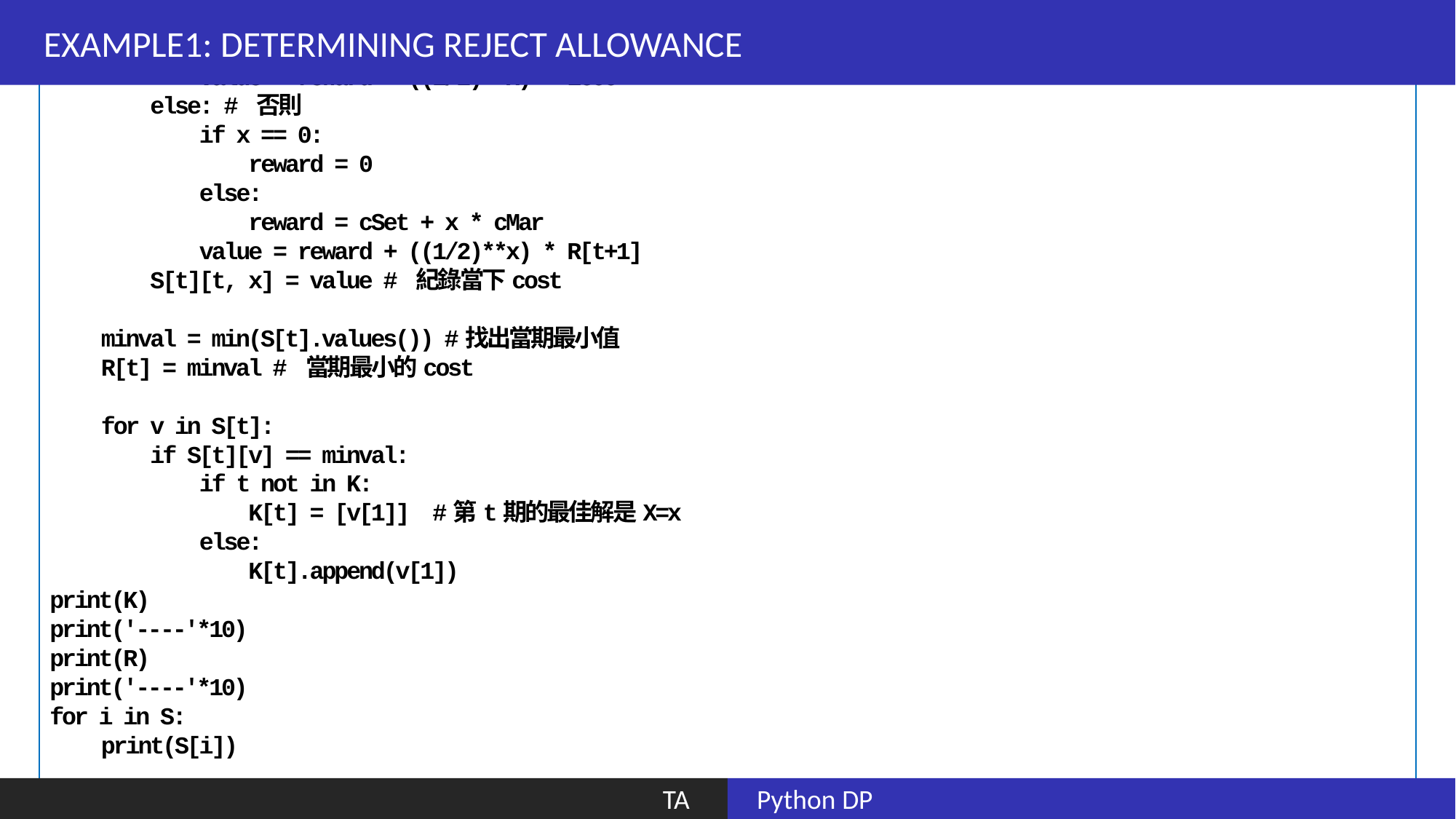

cSet = 300
cMar = 100
cPen = 1600
R = {}  #裝各期的recursive
S = {} #裝各期各x下的value
K = {} #裝各期最佳key值
X = 6 # 商品最大數量
T = 3 #總期數
for t in range(T, 0, -1): # 建立字典中的字典，每個小字典裝當期值
    S[t] = {}
for t in range(T, 0, -1): # 執行backward induction
    for x in range(0 , X+1): # 所有的生產量都嘗試看看
        if t == T: # 如果現在是最後一期
            if x == 0 :
                reward = 0
            else:
                reward = cSet + x * cMar
            value = reward + ((1/2)**x) * 1600
        else: # 否則
            if x == 0:
                reward = 0
            else:
                reward = cSet + x * cMar
            value = reward + ((1/2)**x) * R[t+1]
        S[t][t, x] = value # 紀錄當下cost

    minval = min(S[t].values()) #找出當期最小值
    R[t] = minval # 當期最小的cost

    for v in S[t]:
        if S[t][v] == minval:
            if t not in K:
                K[t] = [v[1]]  #第t期的最佳解是X=x
            else:
                K[t].append(v[1])
print(K)
print('----'*10)
print(R)
print('----'*10)
for i in S:
    print(S[i])

    EXAMPLE1: DETERMINING REJECT ALLOWANCE
                                                                                                      TA
   Python DP